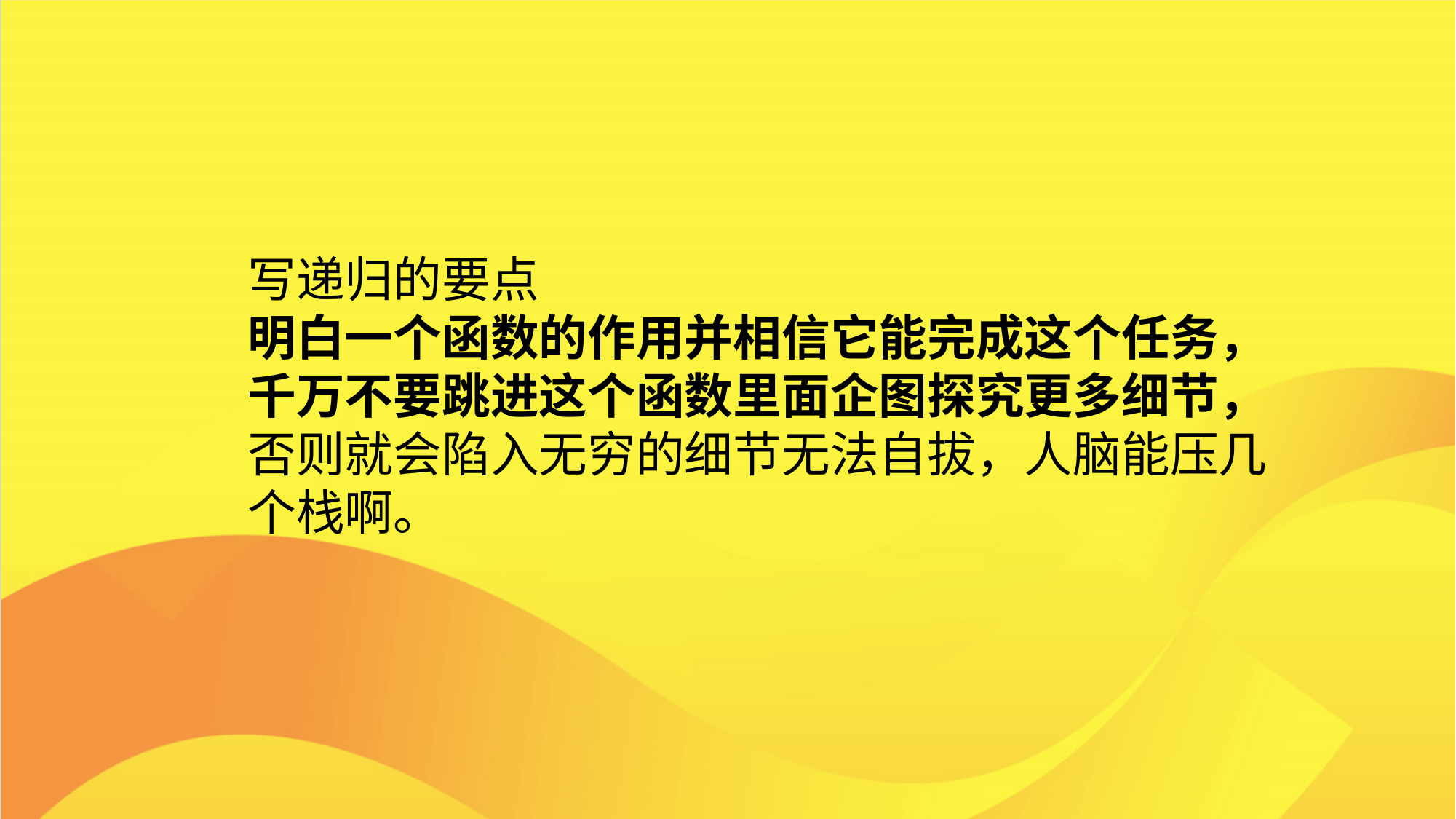

写递归的要点
明白一个函数的作用并相信它能完成这个任务，千万不要跳进这个函数里面企图探究更多细节， 否则就会陷入无穷的细节无法自拔，人脑能压几个栈啊。